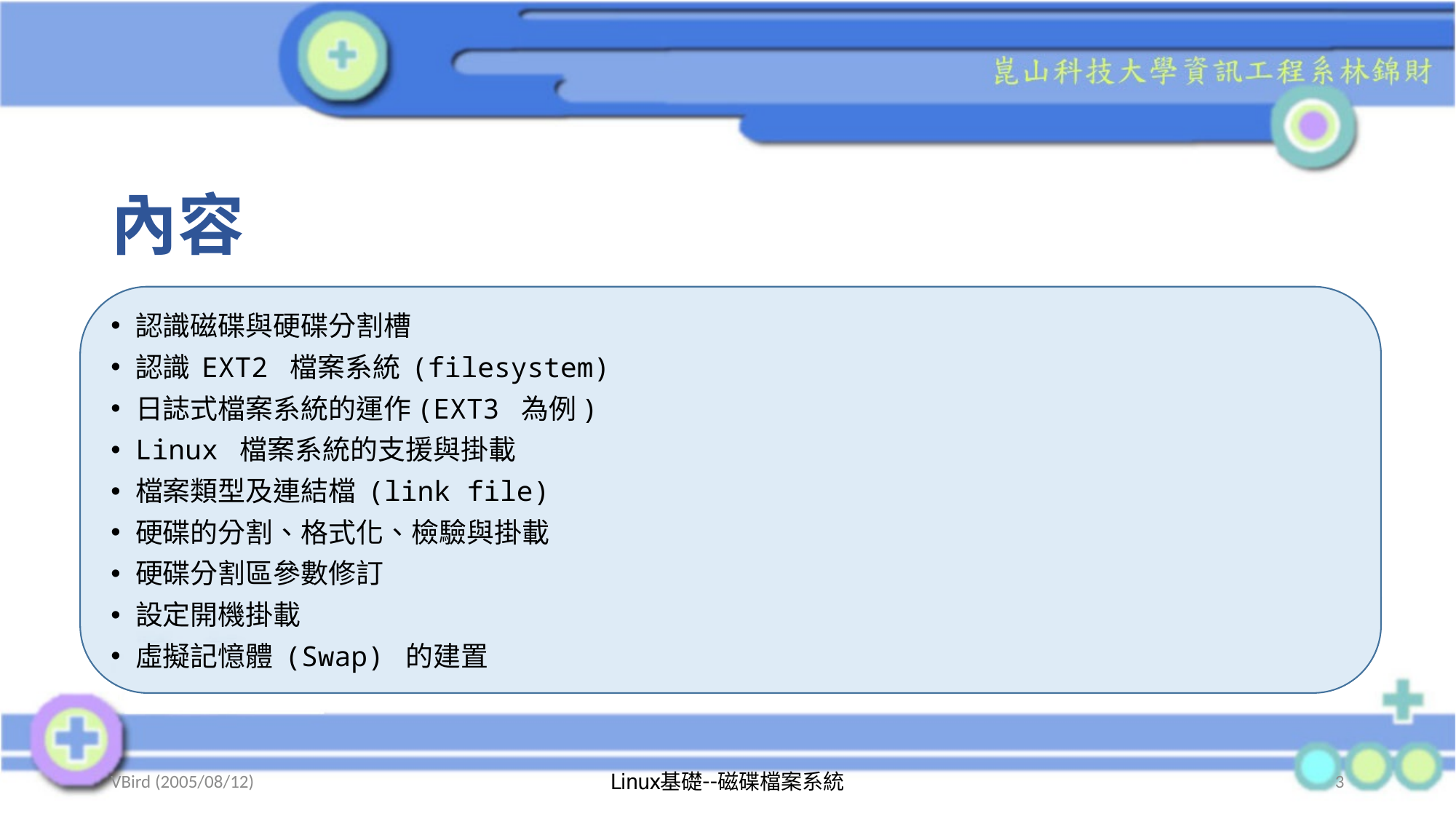

# 內容

認識磁碟與硬碟分割槽
認識 EXT2 檔案系統 (filesystem)
日誌式檔案系統的運作(EXT3 為例)
Linux 檔案系統的支援與掛載
檔案類型及連結檔 (link file)
硬碟的分割、格式化、檢驗與掛載
硬碟分割區參數修訂
設定開機掛載
虛擬記憶體 (Swap) 的建置
VBird (2005/08/12)
Linux基礎--磁碟檔案系統
3